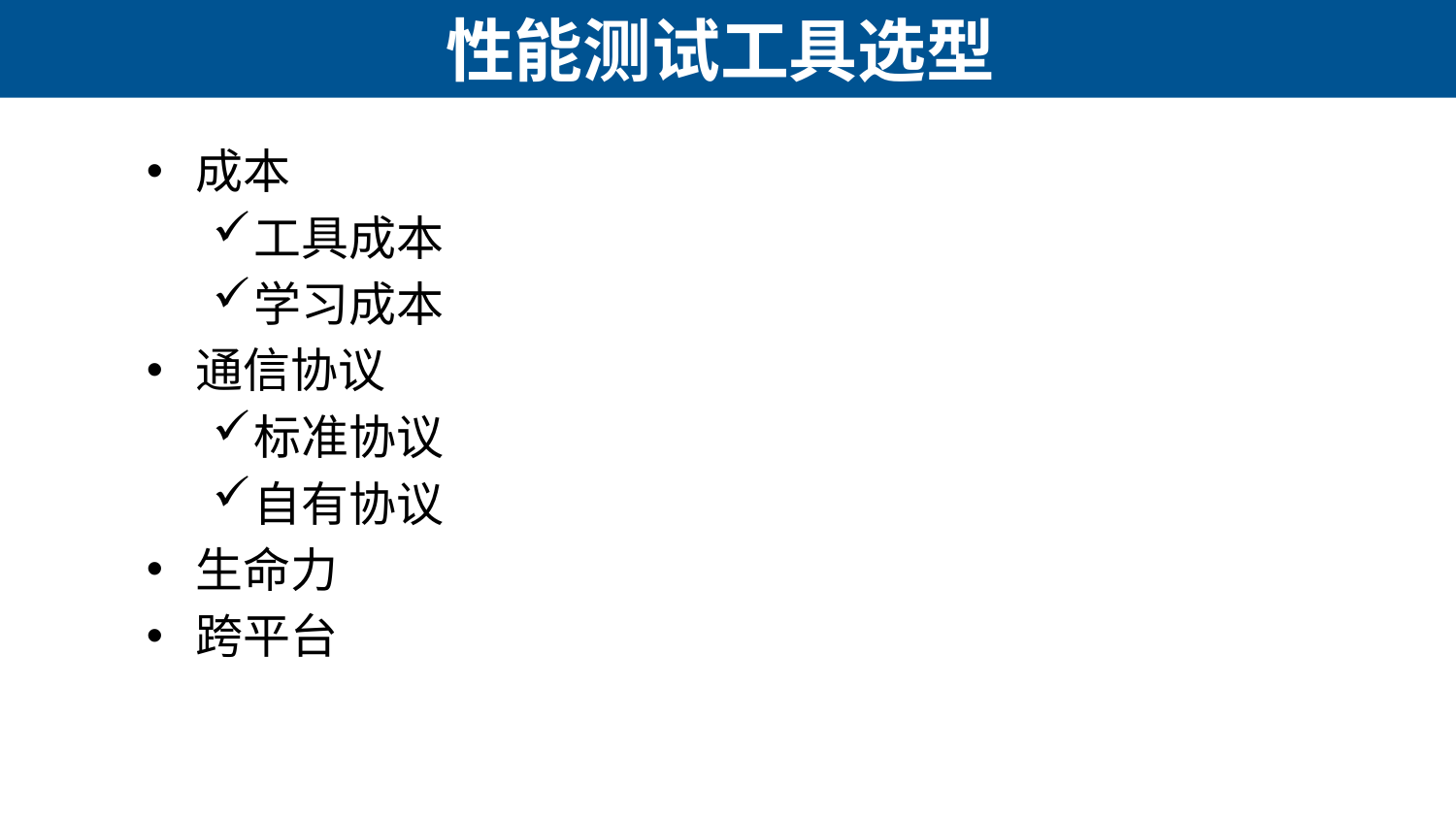

# 性能测试工具选型
成本
工具成本
学习成本
通信协议
标准协议
自有协议
生命力
跨平台